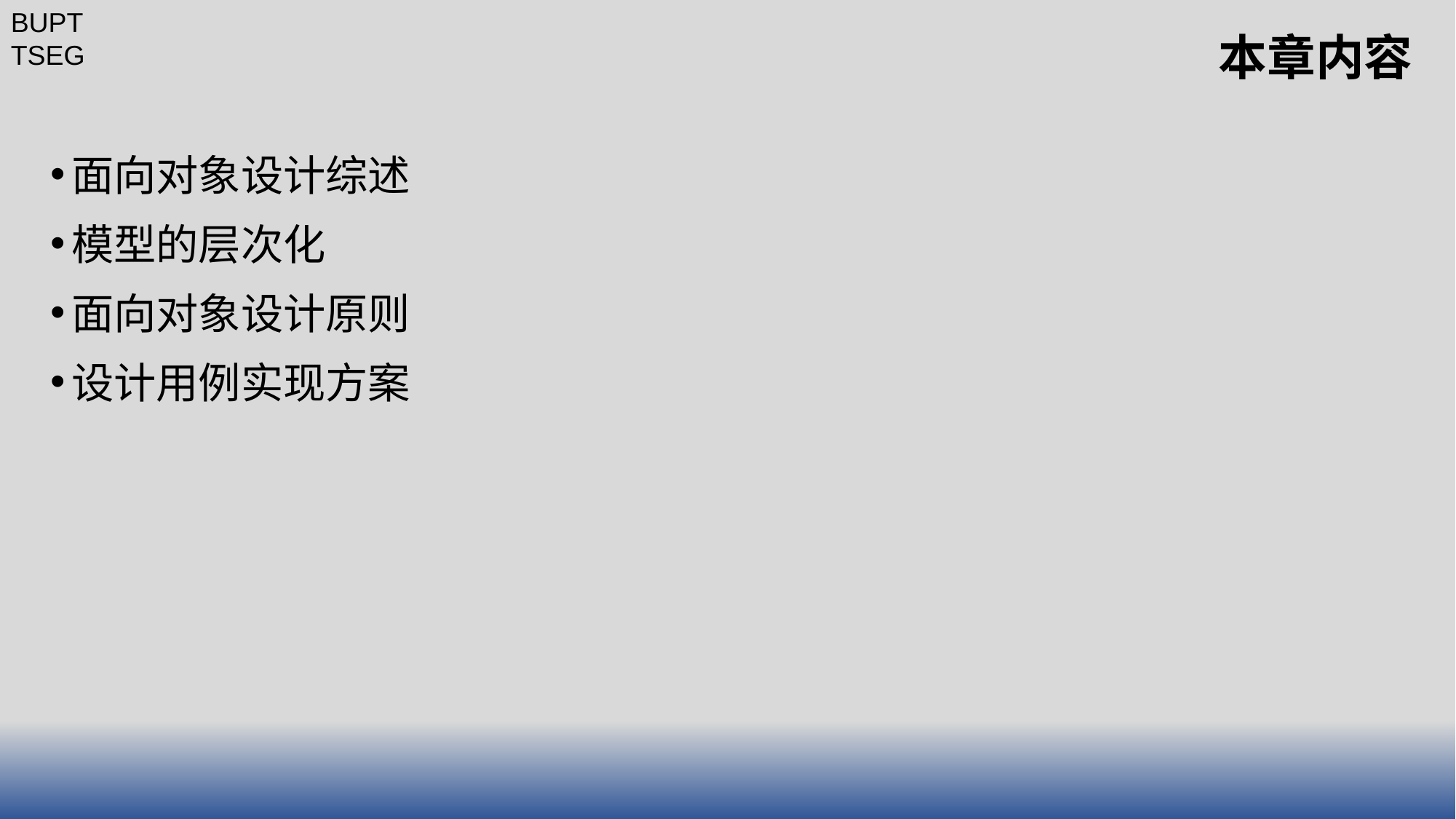

# 本章内容
面向对象设计综述
模型的层次化
面向对象设计原则
设计用例实现方案